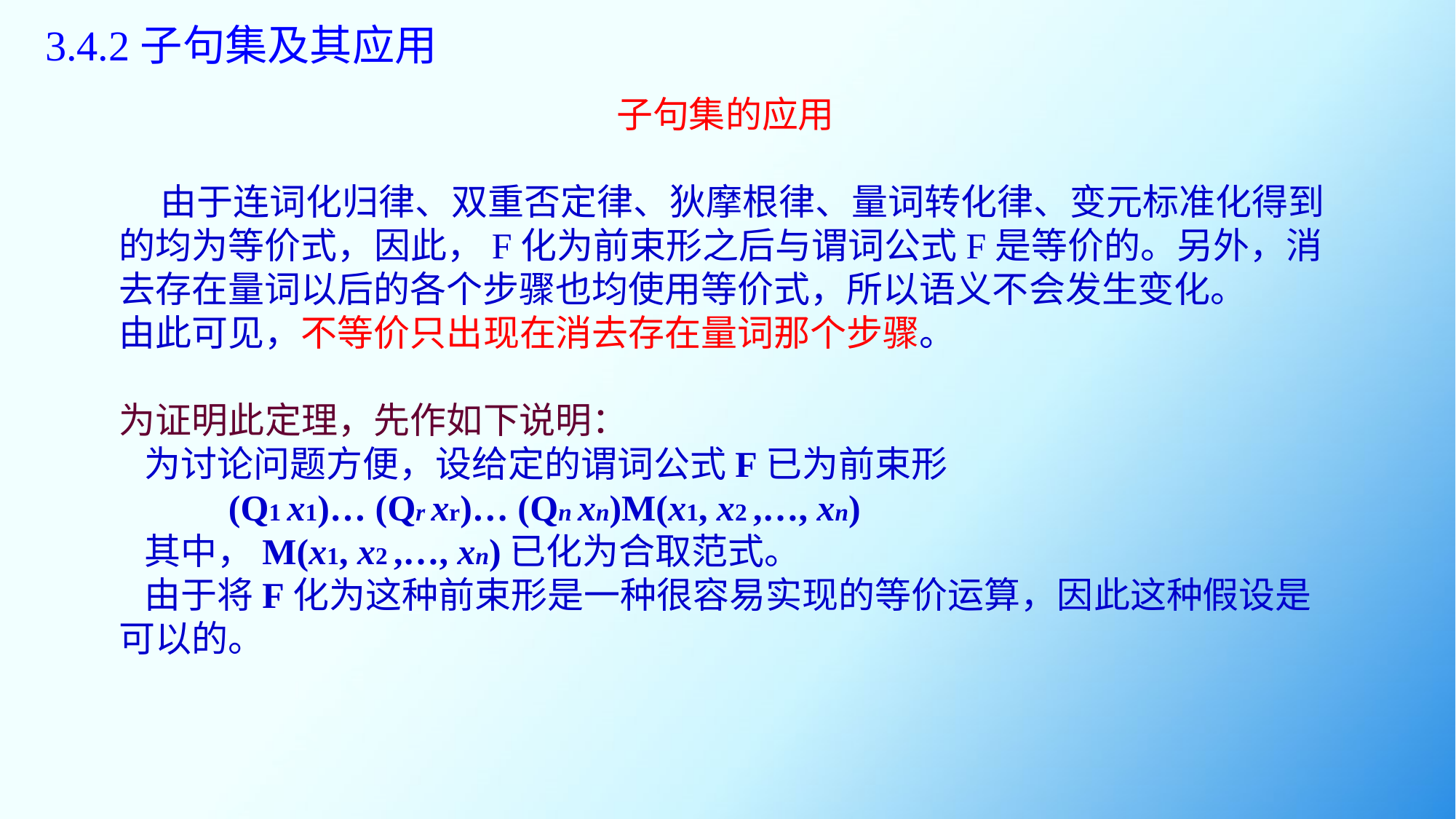

# 3.4.2子句集及其应用
子句集的应用

    由于连词化归律、双重否定律、狄摩根律、量词转化律、变元标准化得到的均为等价式，因此，F化为前束形之后与谓词公式F是等价的。另外，消去存在量词以后的各个步骤也均使用等价式，所以语义不会发生变化。
由此可见，不等价只出现在消去存在量词那个步骤。

为证明此定理，先作如下说明：
  为讨论问题方便，设给定的谓词公式F已为前束形
	(Q1 x1)… (Qr xr)… (Qn xn)M(x1, x2 ,…, xn)
  其中，M(x1, x2 ,…, xn)已化为合取范式。
  由于将F化为这种前束形是一种很容易实现的等价运算，因此这种假设是可以的。